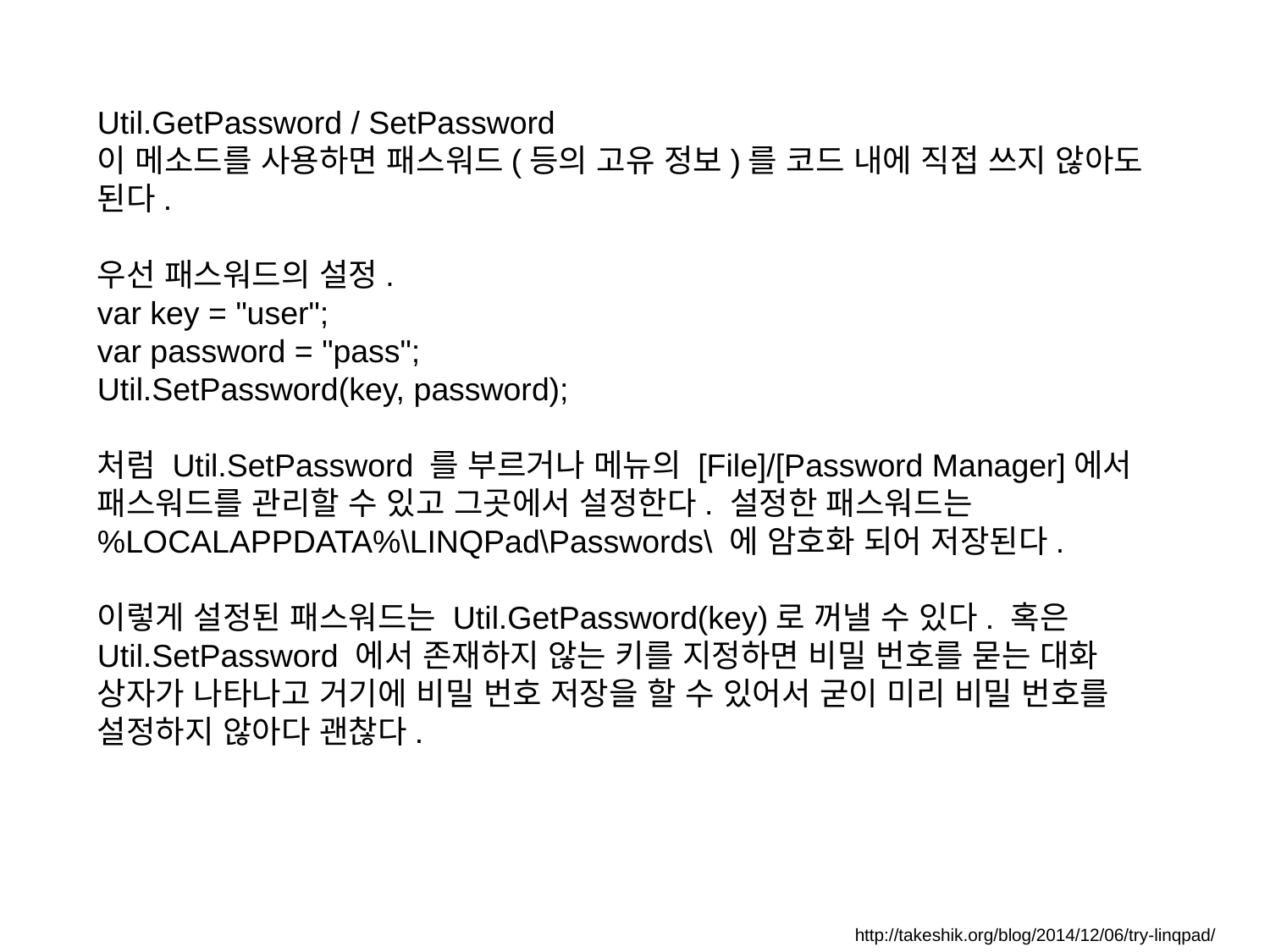

Util.GetPassword / SetPassword
이 메소드를 사용하면 패스워드(등의 고유 정보)를 코드 내에 직접 쓰지 않아도 된다.

우선 패스워드의 설정.
var key = "user";
var password = "pass";
Util.SetPassword(key, password);

처럼 Util.SetPassword 를 부르거나 메뉴의 [File]/[Password Manager]에서 패스워드를 관리할 수 있고 그곳에서 설정한다. 설정한 패스워드는 %LOCALAPPDATA%\LINQPad\Passwords\ 에 암호화 되어 저장된다.

이렇게 설정된 패스워드는 Util.GetPassword(key)로 꺼낼 수 있다. 혹은Util.SetPassword 에서 존재하지 않는 키를 지정하면 비밀 번호를 묻는 대화 상자가 나타나고 거기에 비밀 번호 저장을 할 수 있어서 굳이 미리 비밀 번호를 설정하지 않아다 괜찮다.
http://takeshik.org/blog/2014/12/06/try-linqpad/